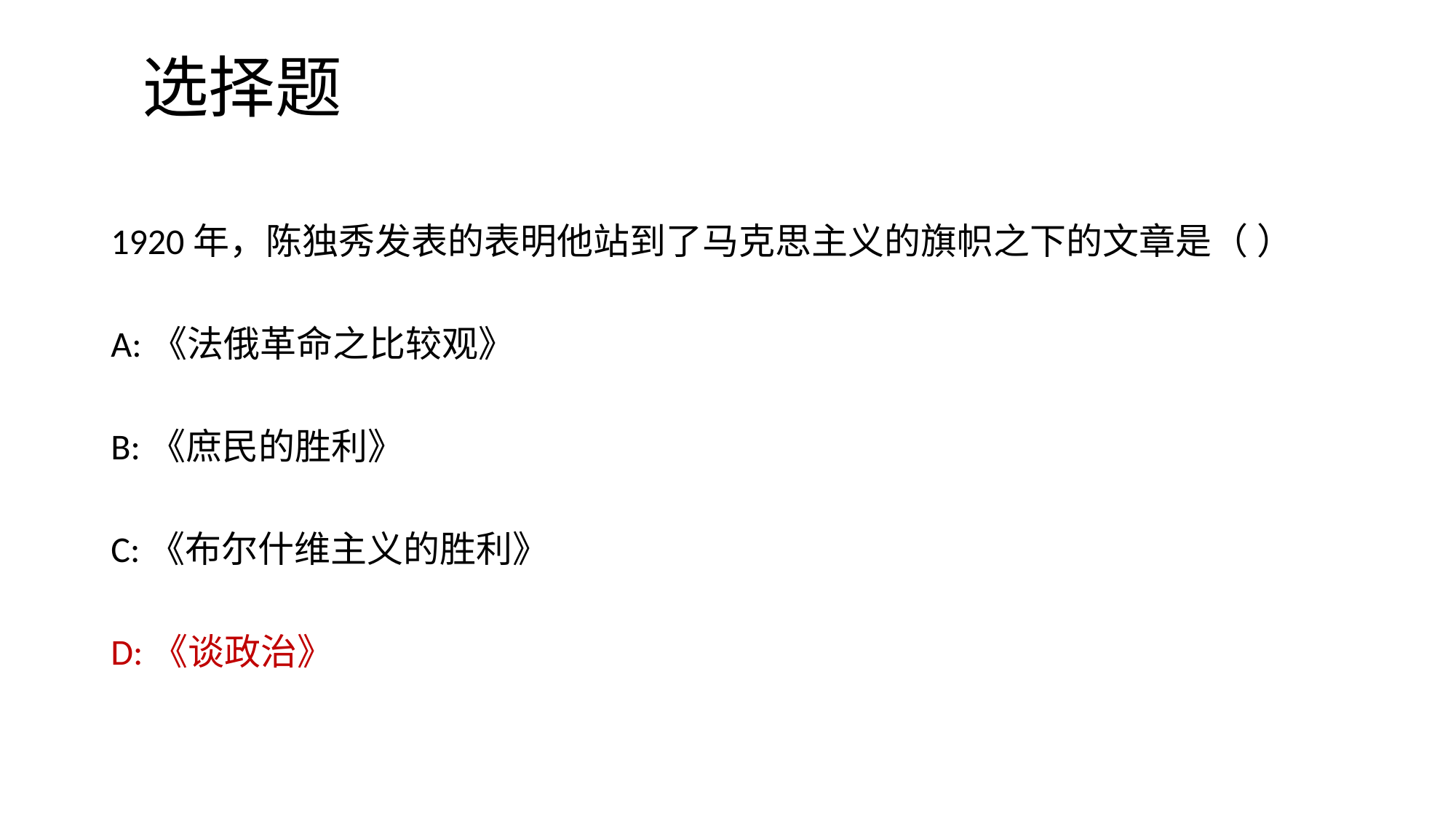

# 选择题
1920年，陈独秀发表的表明他站到了马克思主义的旗帜之下的文章是（ ）
A:《法俄革命之比较观》
B:《庶民的胜利》
C:《布尔什维主义的胜利》
D:《谈政治》